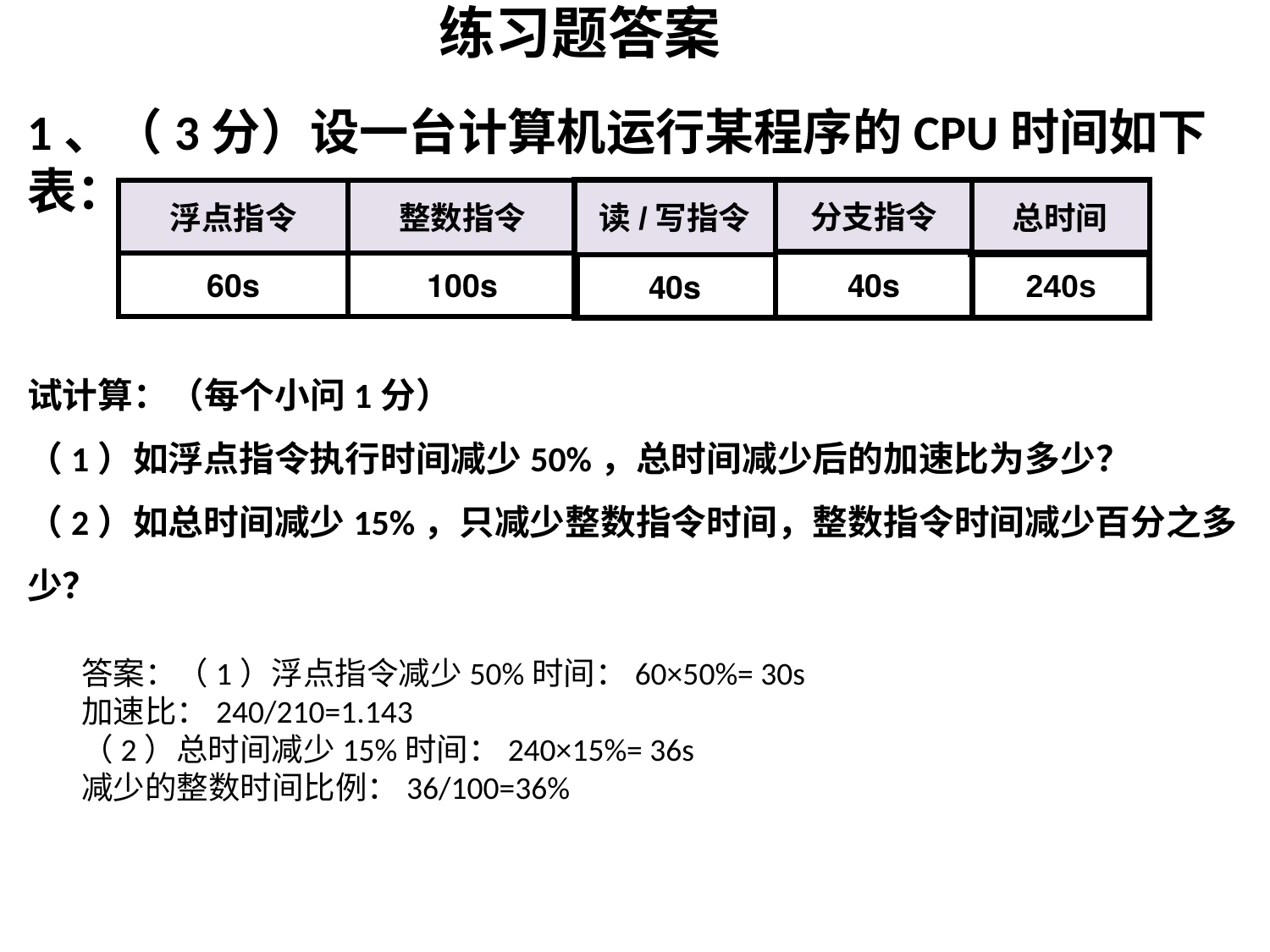

练习题答案
1、（3分）设一台计算机运行某程序的CPU时间如下表：
分支指令
总时间
读/写指令
整数指令
浮点指令
40s
240s
60s
100s
40s
试计算：（每个小问1分）
（1）如浮点指令执行时间减少50%，总时间减少后的加速比为多少？
（2）如总时间减少15%，只减少整数指令时间，整数指令时间减少百分之多少？
答案：（1）浮点指令减少50%时间：60×50%= 30s
加速比：240/210=1.143
（2）总时间减少15%时间：240×15%= 36s
减少的整数时间比例：36/100=36%